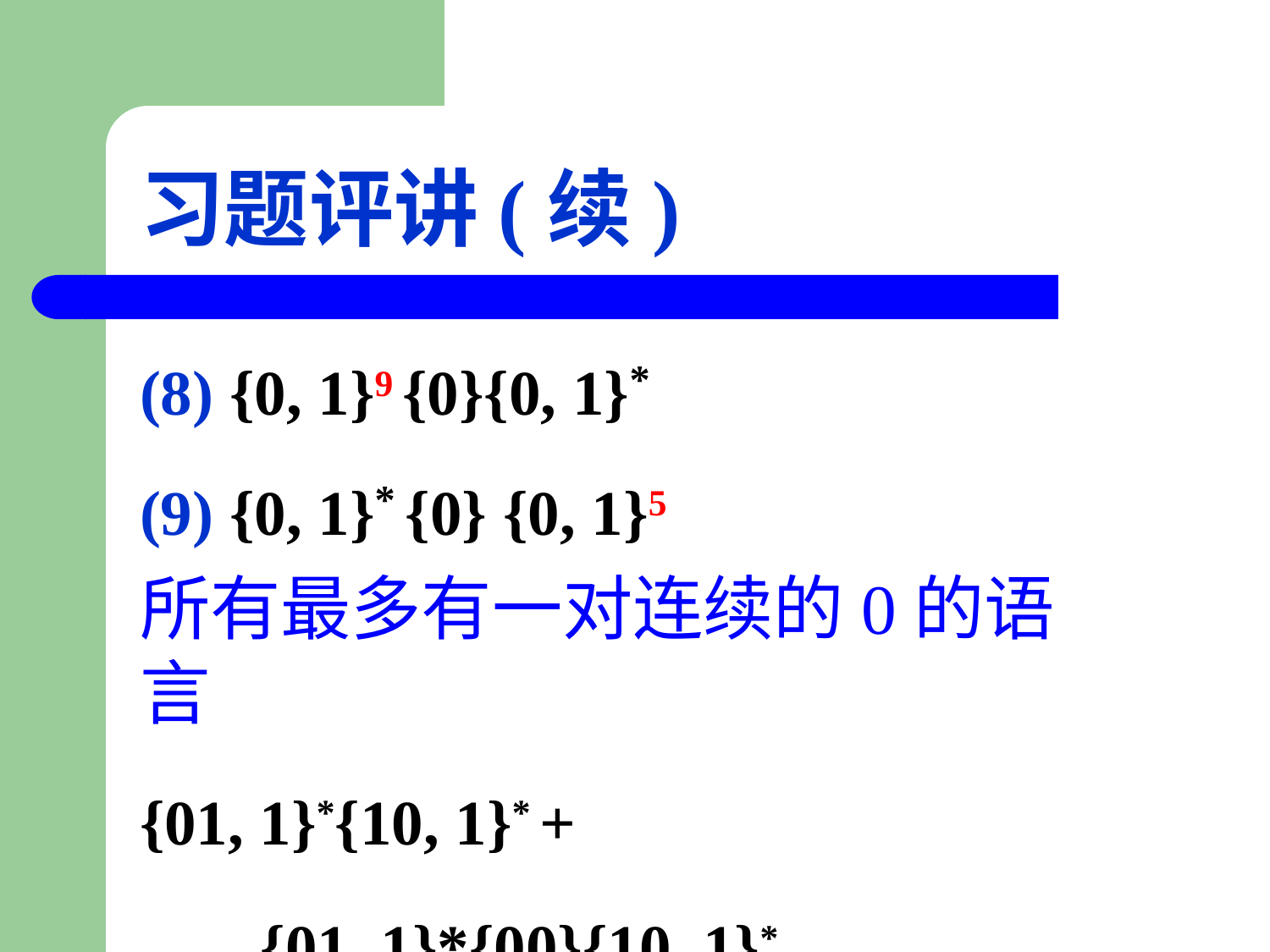

# 习题评讲(续)
(8) {0, 1}9 {0}{0, 1}*
(9) {0, 1}* {0} {0, 1}5
所有最多有一对连续的0的语言
{01, 1}*{10, 1}* +
             {01, 1}*{00}{10, 1}*